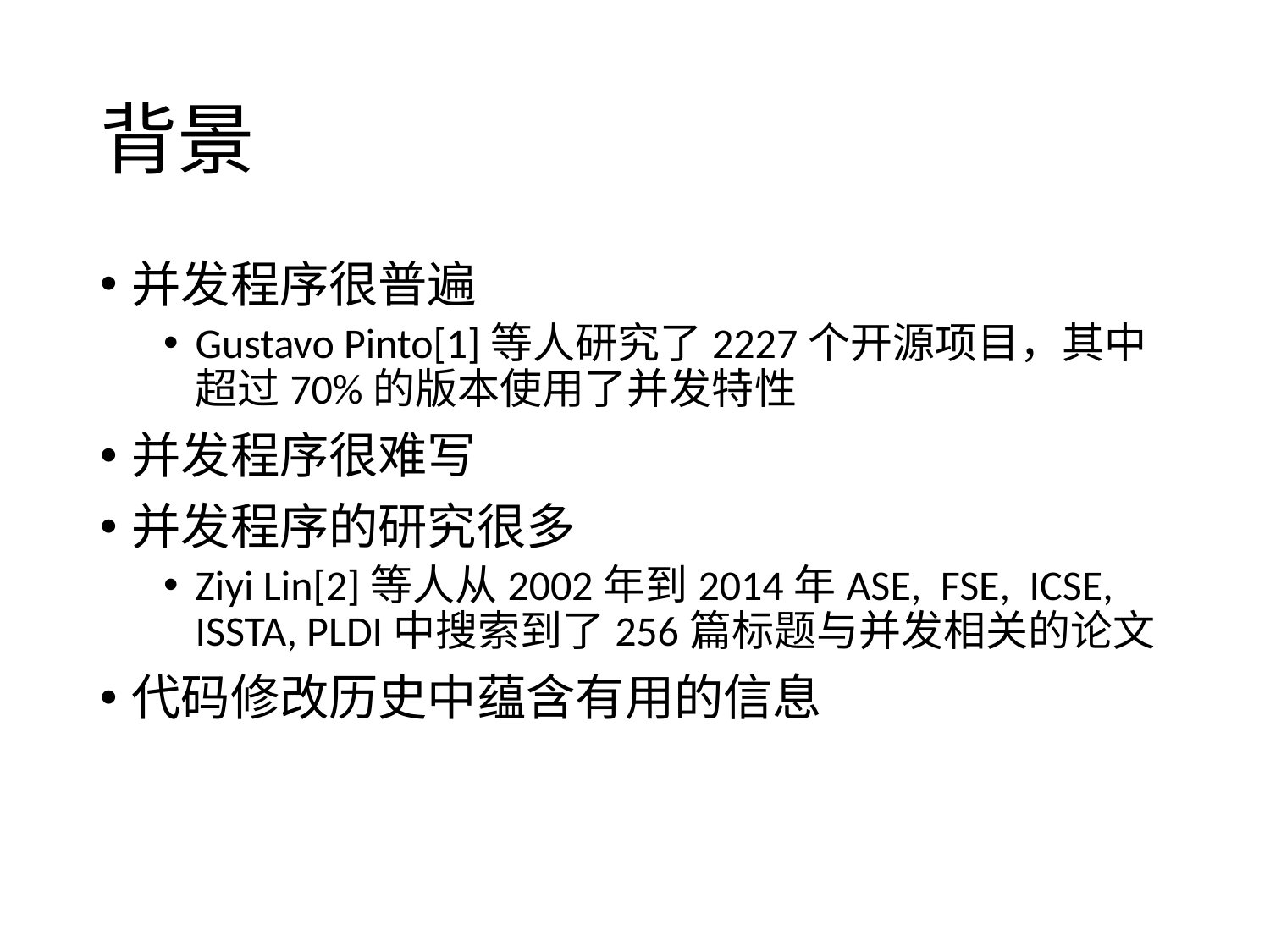

# 背景
并发程序很普遍
Gustavo Pinto[1]等人研究了2227个开源项目，其中超过70%的版本使用了并发特性
并发程序很难写
并发程序的研究很多
Ziyi Lin[2]等人从2002年到2014年ASE,  FSE,  ICSE, ISSTA, PLDI中搜索到了256篇标题与并发相关的论文
代码修改历史中蕴含有用的信息